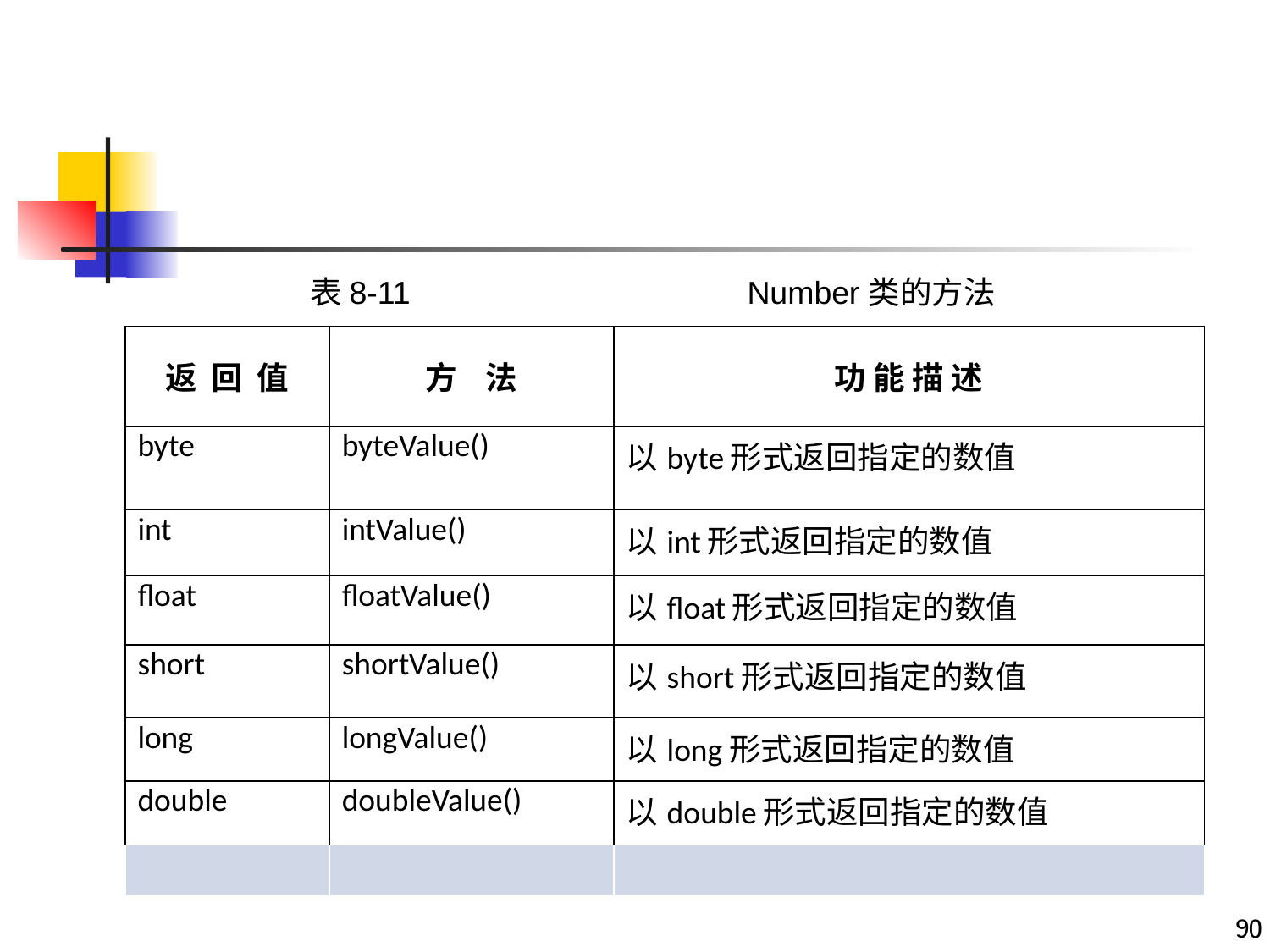

表8-11                                      Number类的方法
| 返 回 值 | 方 法 | 功 能 描 述 |
| --- | --- | --- |
| byte | byteValue() | 以byte形式返回指定的数值 |
| int | intValue() | 以int形式返回指定的数值 |
| float | floatValue() | 以float形式返回指定的数值 |
| short | shortValue() | 以short形式返回指定的数值 |
| long | longValue() | 以long形式返回指定的数值 |
| double | doubleValue() | 以double形式返回指定的数值 |
|  |  |  |
90